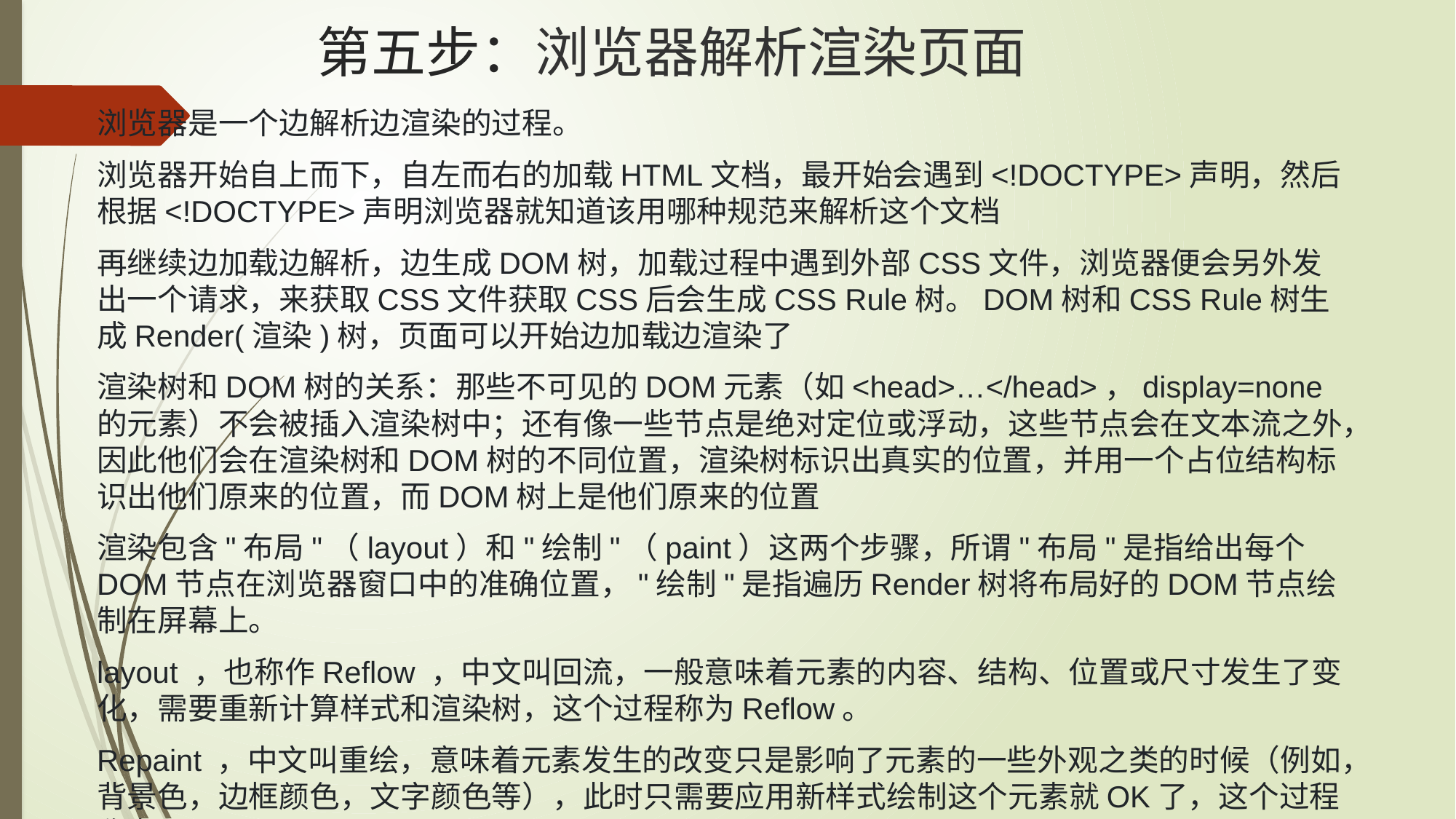

# 第五步：浏览器解析渲染页面
浏览器是一个边解析边渲染的过程。
浏览器开始自上而下，自左而右的加载HTML文档，最开始会遇到<!DOCTYPE>声明，然后根据<!DOCTYPE>声明浏览器就知道该用哪种规范来解析这个文档
再继续边加载边解析，边生成DOM树，加载过程中遇到外部CSS文件，浏览器便会另外发出一个请求，来获取CSS文件获取CSS后会生成CSS Rule树。DOM树和CSS Rule树生成Render(渲染)树，页面可以开始边加载边渲染了
渲染树和DOM树的关系：那些不可见的DOM元素（如<head>…</head>，display=none的元素）不会被插入渲染树中；还有像一些节点是绝对定位或浮动，这些节点会在文本流之外，因此他们会在渲染树和DOM树的不同位置，渲染树标识出真实的位置，并用一个占位结构标识出他们原来的位置，而DOM树上是他们原来的位置
渲染包含"布局"（layout）和"绘制"（paint）这两个步骤，所谓"布局"是指给出每个DOM节点在浏览器窗口中的准确位置，"绘制"是指遍历Render树将布局好的DOM节点绘制在屏幕上。
layout ，也称作Reflow ，中文叫回流，一般意味着元素的内容、结构、位置或尺寸发生了变化，需要重新计算样式和渲染树，这个过程称为Reflow。
Repaint ，中文叫重绘，意味着元素发生的改变只是影响了元素的一些外观之类的时候（例如，背景色，边框颜色，文字颜色等），此时只需要应用新样式绘制这个元素就OK了，这个过程称为Repaint。